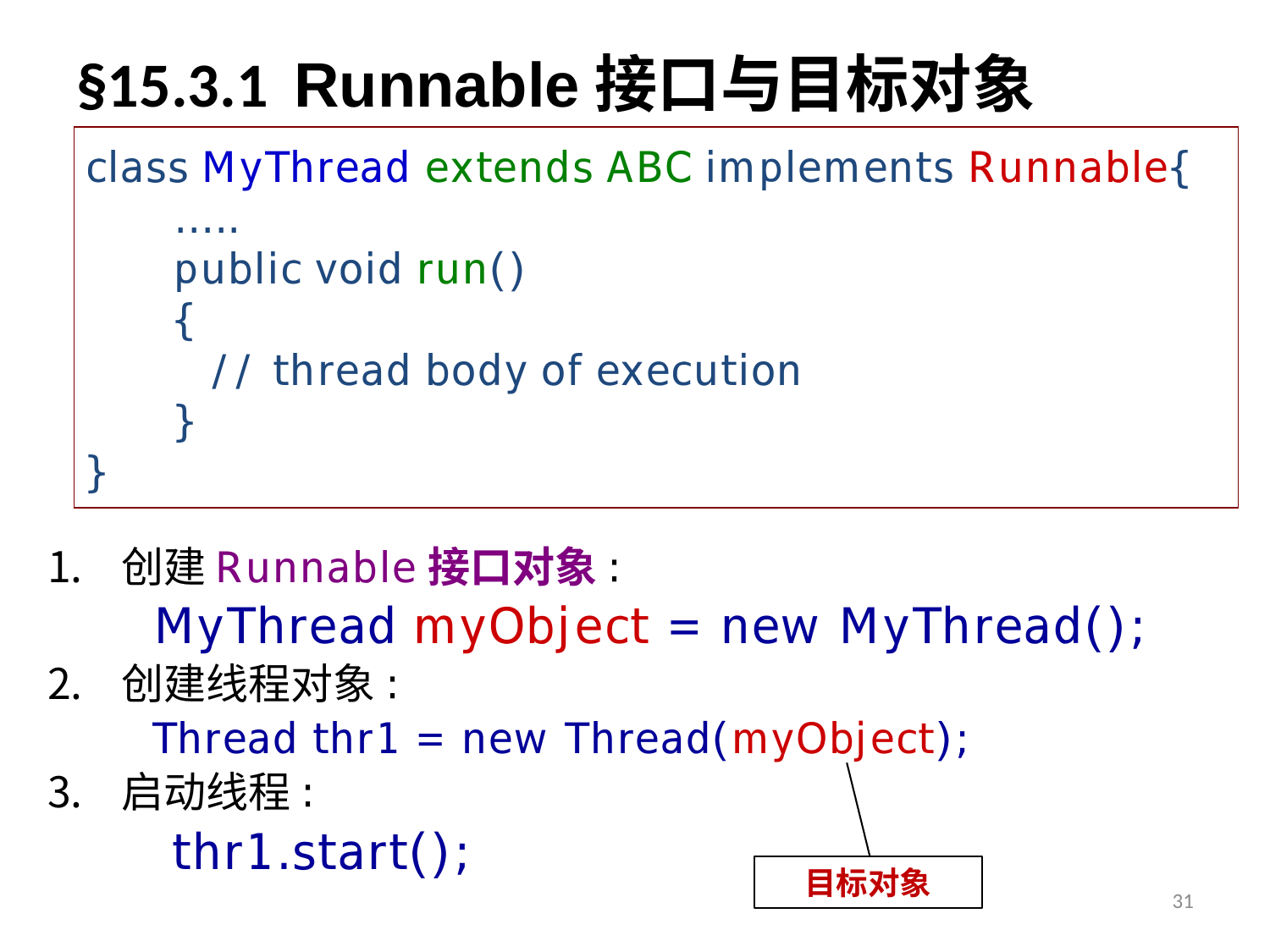

# §15.3.1  Runnable接口与目标对象
class MyThread extends ABC implements Runnable{
  .....
  public void run()
  {
     // thread body of execution
  }
}
创建Runnable接口对象:
    MyThread myObject = new MyThread();
创建线程对象:
        Thread thr1 = new Thread(myObject);
启动线程:
    thr1.start();
目标对象
31